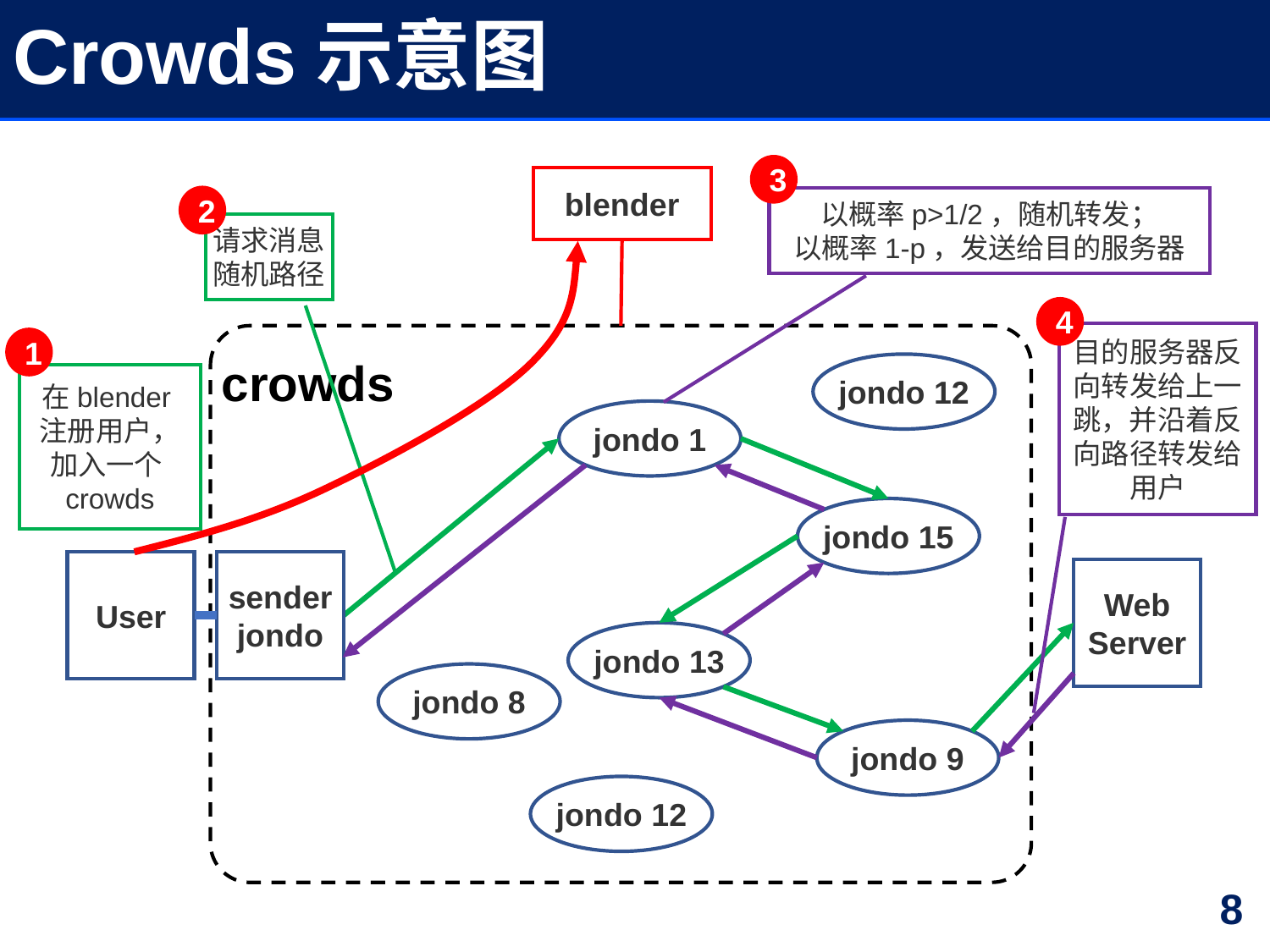

# Crowds示意图
3
以概率p>1/2，随机转发；
以概率1-p，发送给目的服务器
blender

jondo 12
jondo 1
jondo 15
jondo 13
jondo 8
jondo 9
jondo 12
2
请求消息
随机路径

1
在blender注册用户，加入一个crowds
User
sender
jondo
4
目的服务器反向转发给上一跳，并沿着反向路径转发给用户
crowds
Web
Server
8